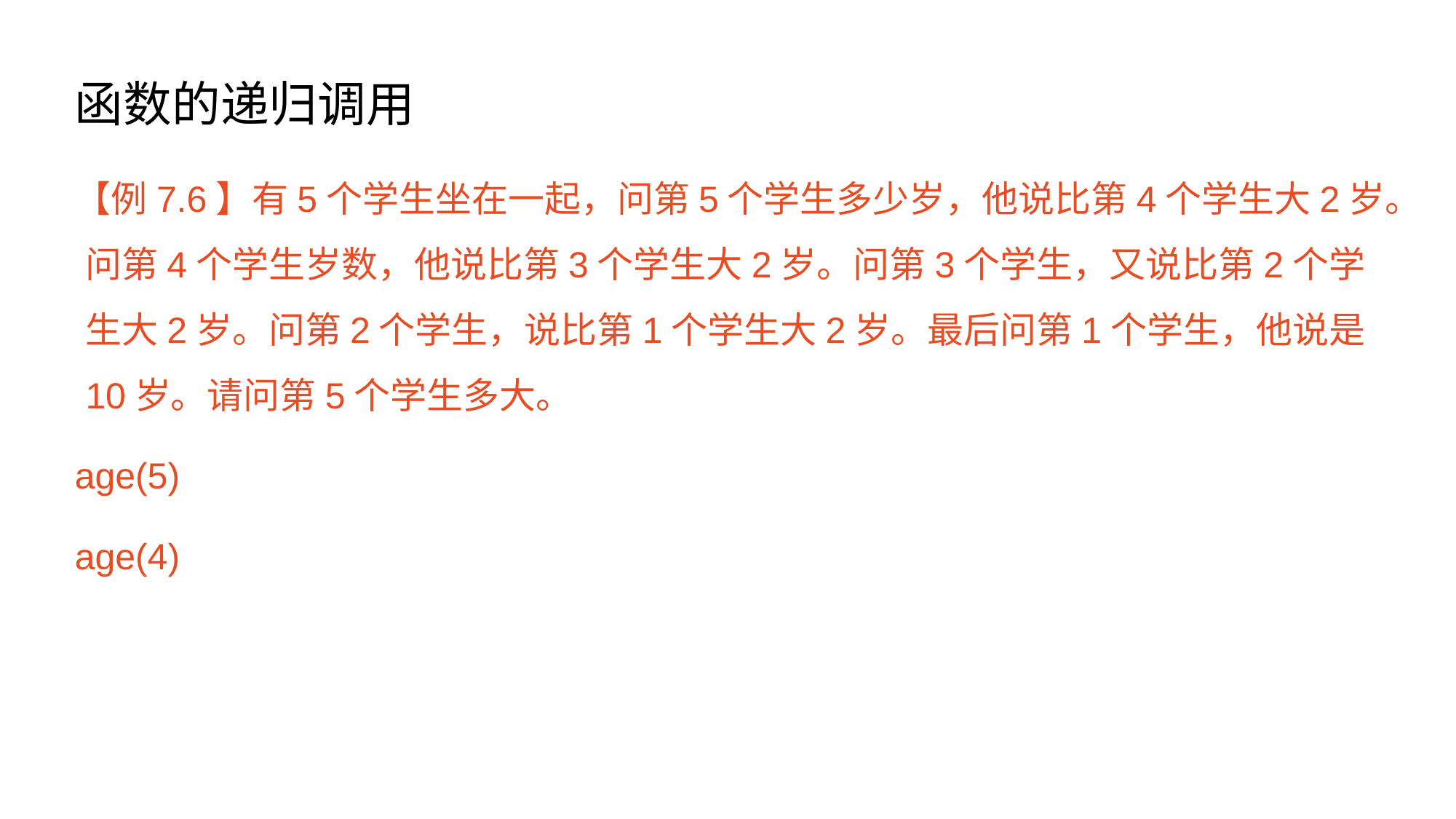

# 函数的递归调用
【例7.6】有5个学生坐在一起，问第5个学生多少岁，他说比第4个学生大2岁。问第4个学生岁数，他说比第3个学生大2岁。问第3个学生，又说比第2个学生大2岁。问第2个学生，说比第1个学生大2岁。最后问第1个学生，他说是10岁。请问第5个学生多大。
age(5)
age(4)